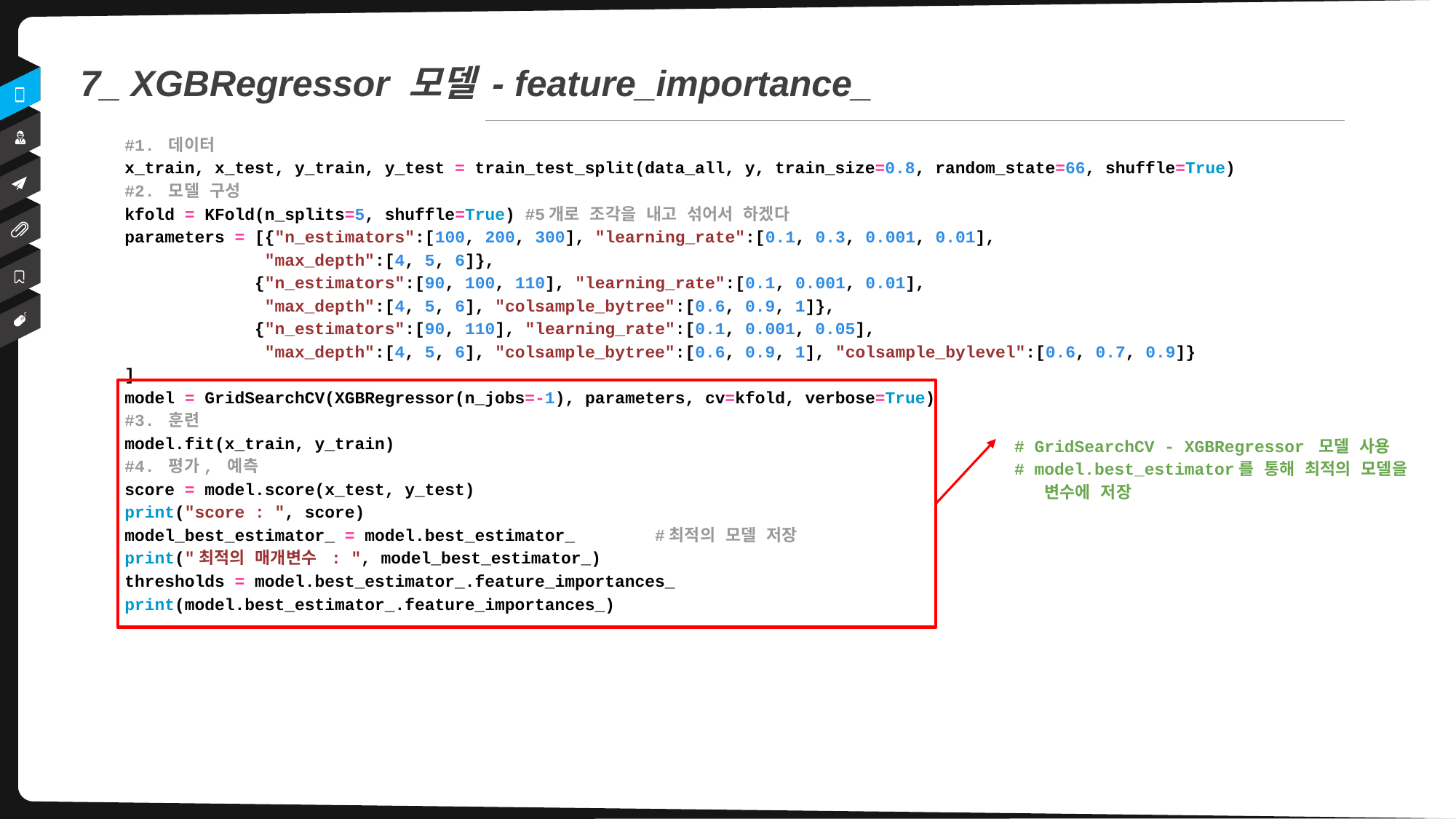

7_ XGBRegressor 모델 - feature_importance_

#1. 데이터
x_train, x_test, y_train, y_test = train_test_split(data_all, y, train_size=0.8, random_state=66, shuffle=True)
#2. 모델 구성
kfold = KFold(n_splits=5, shuffle=True) #5개로 조각을 내고 섞어서 하겠다
parameters = [{"n_estimators":[100, 200, 300], "learning_rate":[0.1, 0.3, 0.001, 0.01],
              "max_depth":[4, 5, 6]},
             {"n_estimators":[90, 100, 110], "learning_rate":[0.1, 0.001, 0.01],
              "max_depth":[4, 5, 6], "colsample_bytree":[0.6, 0.9, 1]},
             {"n_estimators":[90, 110], "learning_rate":[0.1, 0.001, 0.05],
              "max_depth":[4, 5, 6], "colsample_bytree":[0.6, 0.9, 1], "colsample_bylevel":[0.6, 0.7, 0.9]}
]
model = GridSearchCV(XGBRegressor(n_jobs=-1), parameters, cv=kfold, verbose=True)
#3. 훈련
model.fit(x_train, y_train)
#4. 평가, 예측
score = model.score(x_test, y_test)
print("score : ", score)
model_best_estimator_ = model.best_estimator_        #최적의 모델 저장
print("최적의 매개변수 : ", model_best_estimator_)
thresholds = model.best_estimator_.feature_importances_
print(model.best_estimator_.feature_importances_)

# GridSearchCV - XGBRegressor 모델 사용
# model.best_estimator를 통해 최적의 모델을     변수에 저장